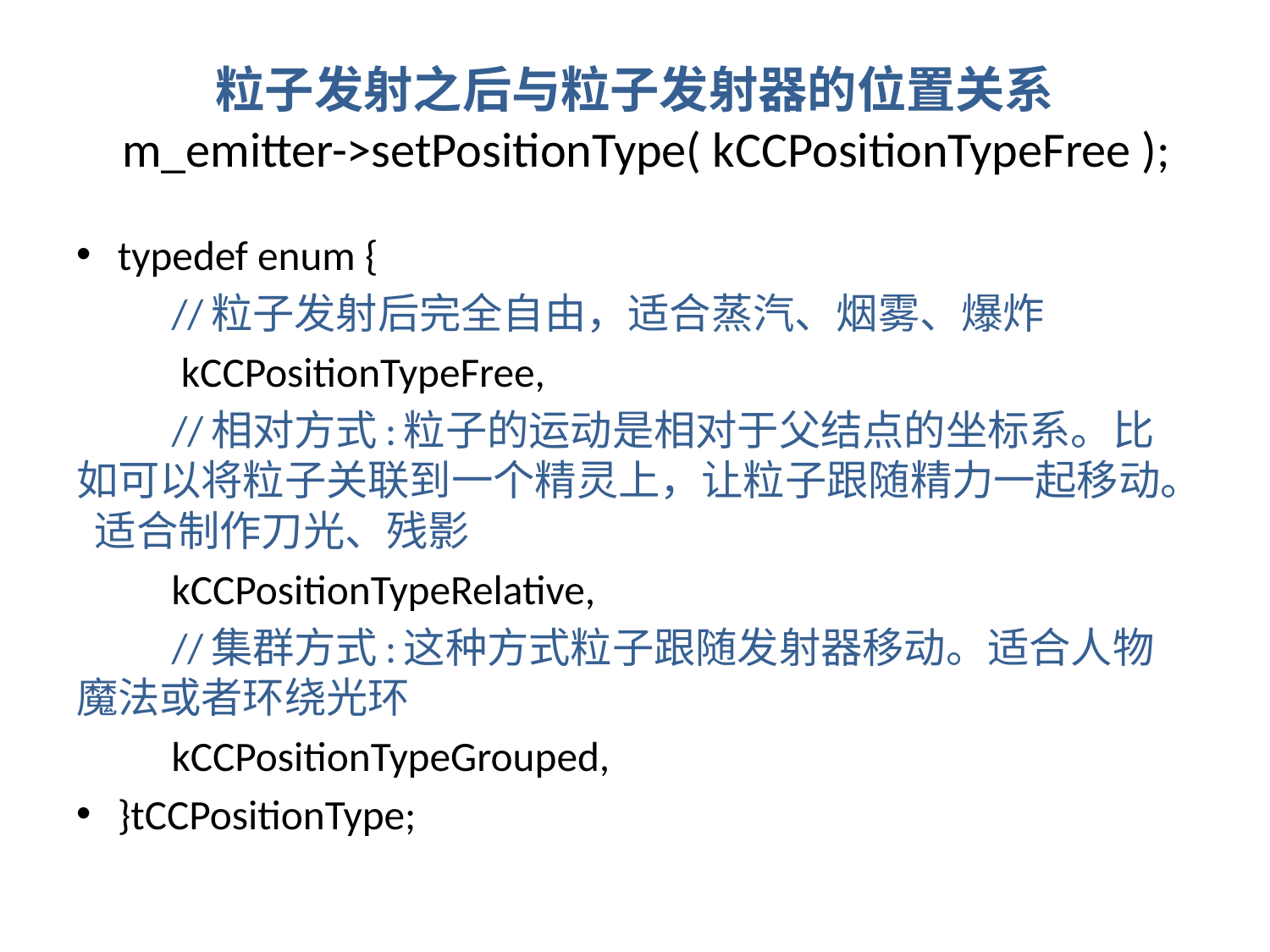

# 粒子发射之后与粒子发射器的位置关系 m_emitter->setPositionType( kCCPositionTypeFree );
typedef enum {
          //粒子发射后完全自由，适合蒸汽、烟雾、爆炸
           kCCPositionTypeFree,
          //相对方式:粒子的运动是相对于父结点的坐标系。比如可以将粒子关联到一个精灵上，让粒子跟随精力一起移动。  适合制作刀光、残影
          kCCPositionTypeRelative,
          //集群方式:这种方式粒子跟随发射器移动。适合人物魔法或者环绕光环
          kCCPositionTypeGrouped,
}tCCPositionType;